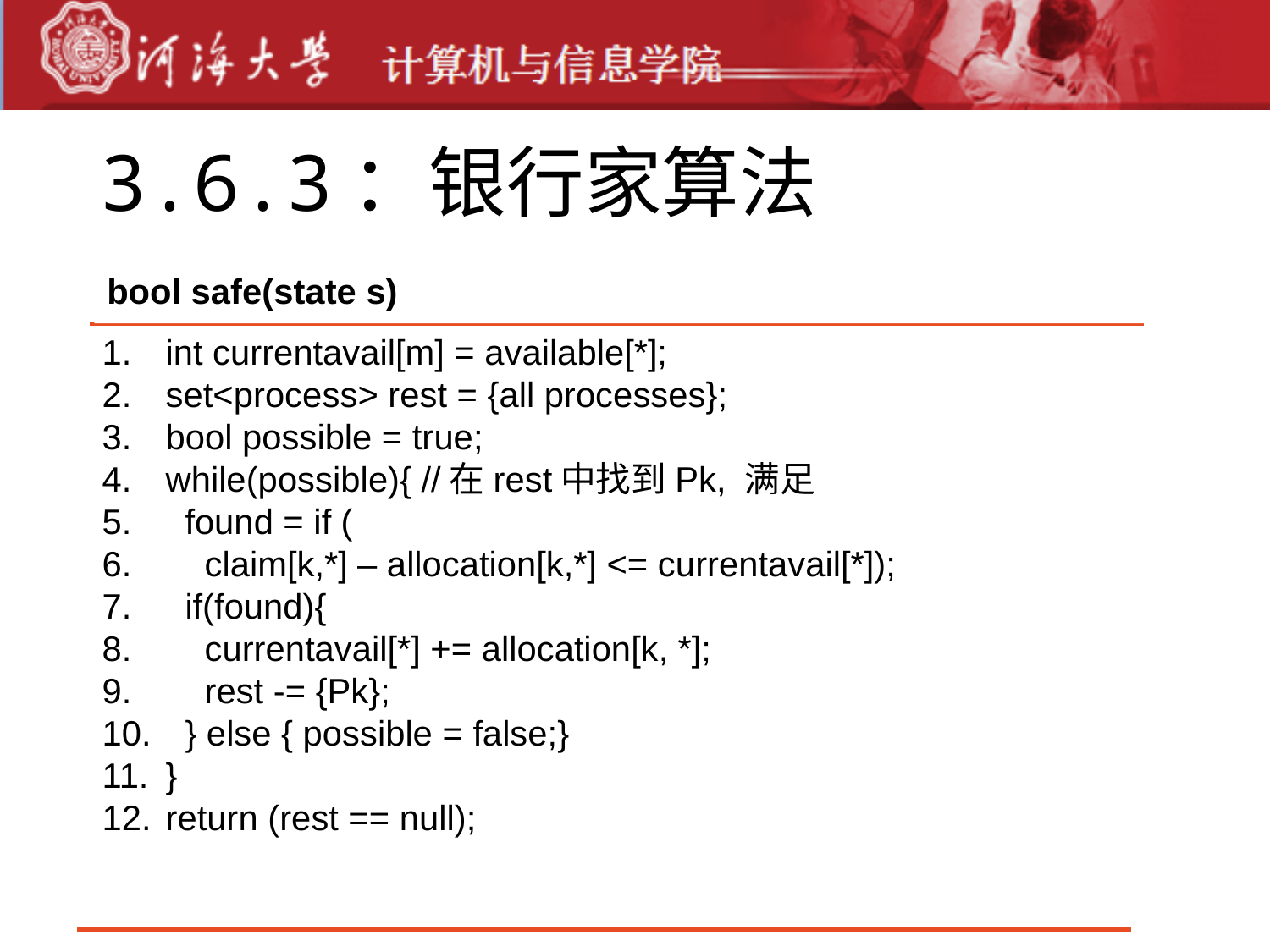

# 3.6.3：银行家算法
bool safe(state s)
int currentavail[m] = available[*];
set<process> rest = {all processes};
bool possible = true;
while(possible){ //在rest中找到Pk, 满足
  found = if (
    claim[k,*] – allocation[k,*] <= currentavail[*]);
  if(found){
    currentavail[*] += allocation[k, *];
    rest -= {Pk};
  } else { possible = false;}
}
return (rest == null);